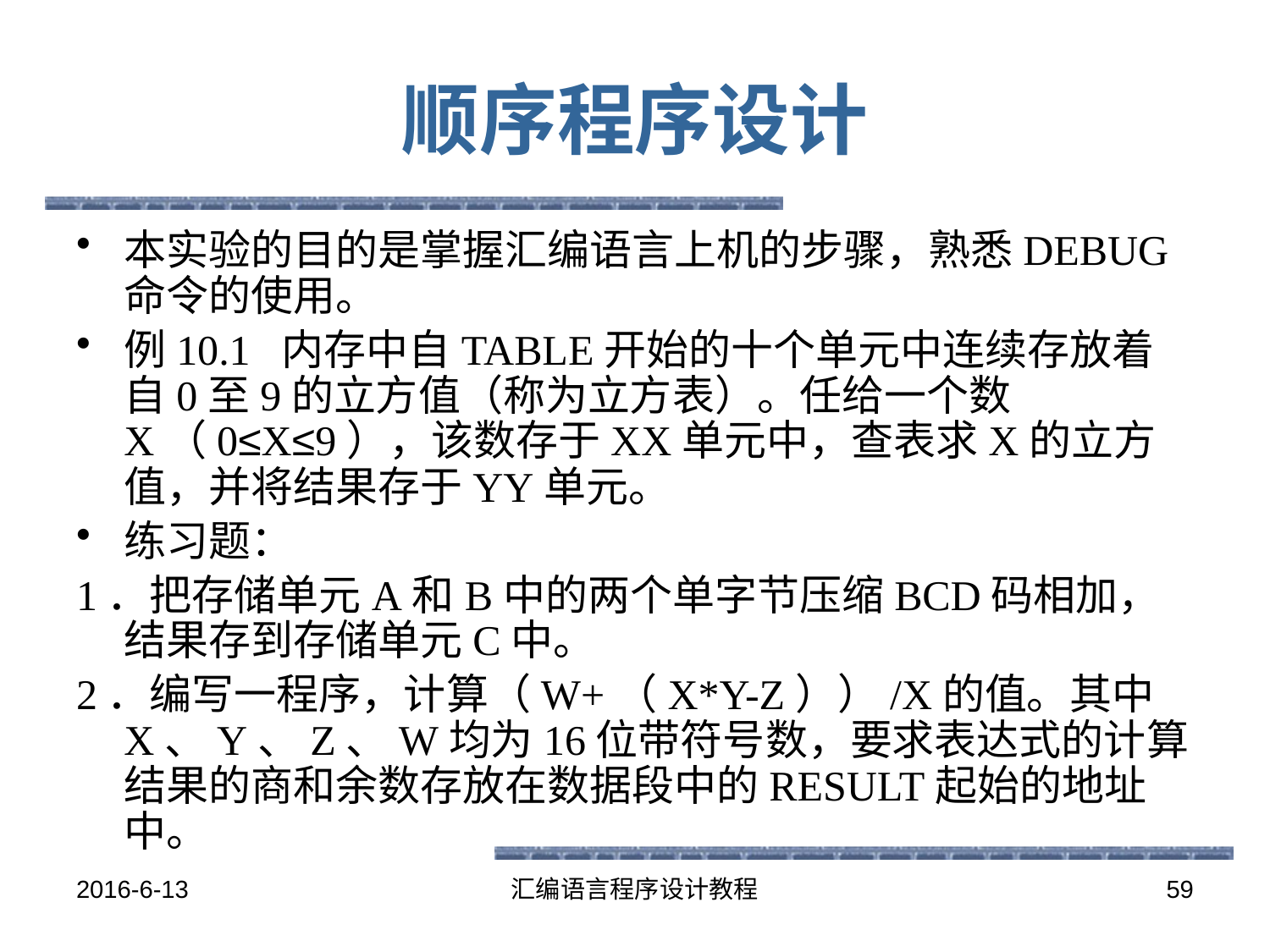

# 顺序程序设计
本实验的目的是掌握汇编语言上机的步骤，熟悉DEBUG命令的使用。
例10.1  内存中自TABLE开始的十个单元中连续存放着自0至9的立方值（称为立方表）。任给一个数X（0≤X≤9），该数存于XX单元中，查表求X的立方值，并将结果存于YY单元。
练习题：
1．把存储单元A和B中的两个单字节压缩BCD码相加，结果存到存储单元C中。
2．编写一程序，计算（W+（X*Y-Z））/X的值。其中X、Y、Z、W均为16位带符号数，要求表达式的计算结果的商和余数存放在数据段中的RESULT起始的地址中。
2016-6-13
汇编语言程序设计教程
59